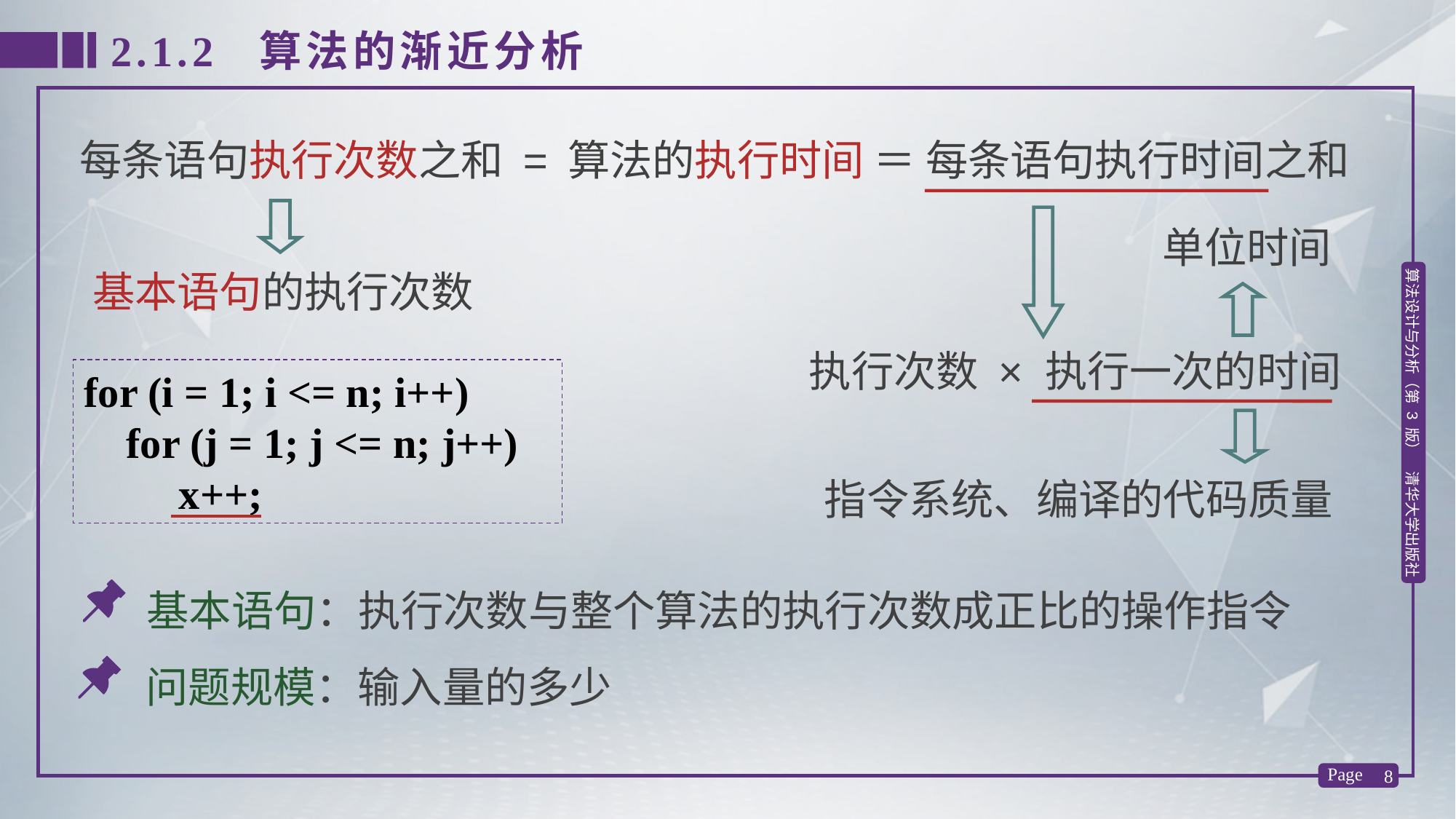

2.1.2  算法的渐近分析
每条语句执行次数之和 =
算法的执行时间 ＝ 每条语句执行时间之和

执行次数 × 执行一次的时间

基本语句的执行次数
单位时间

for (i = 1; i <= n; i++)
    for (j = 1; j <= n; j++)
         x++;

指令系统、编译的代码质量
基本语句：执行次数与整个算法的执行次数成正比的操作指令

问题规模：输入量的多少